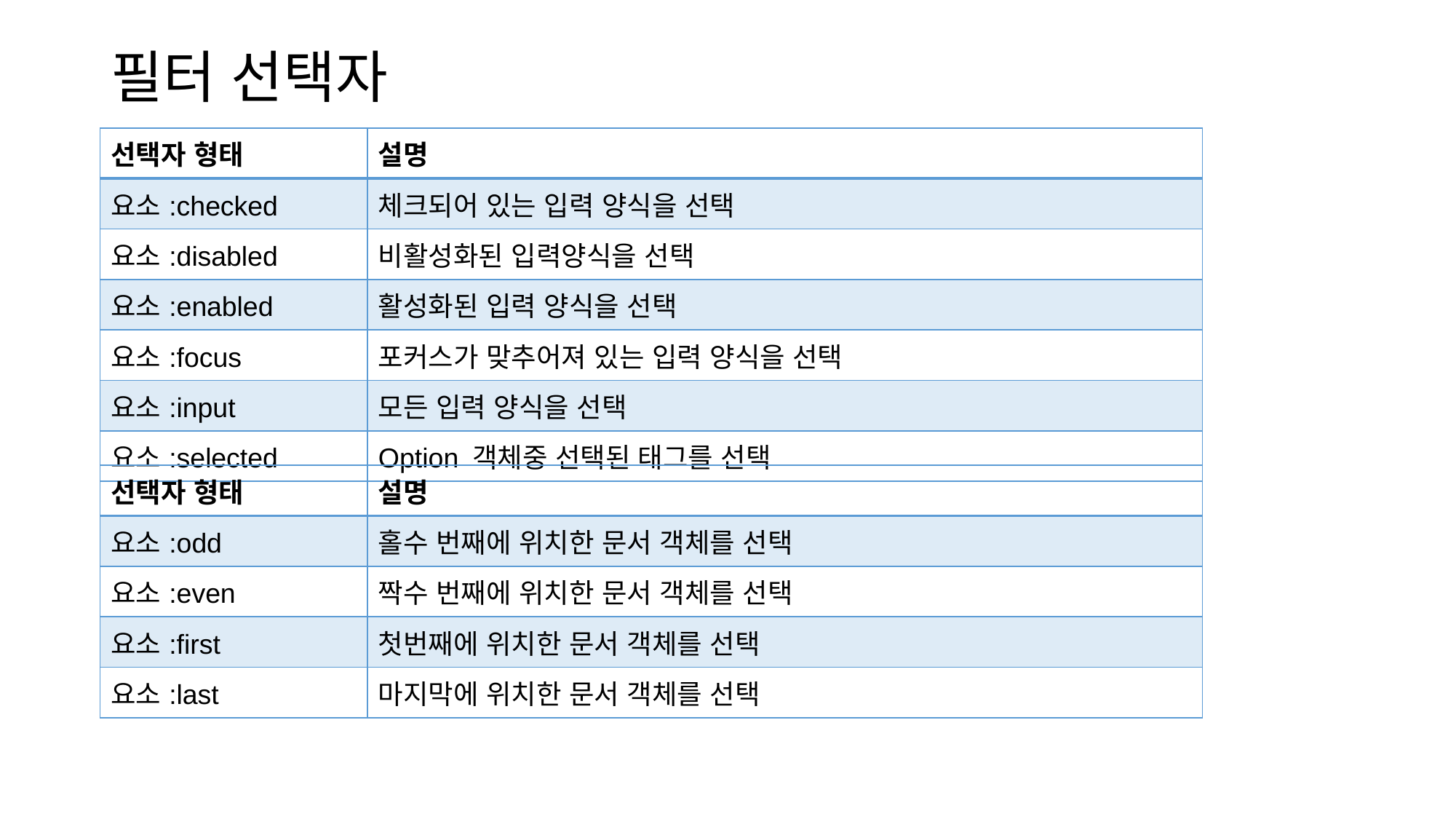

# 필터 선택자
| 선택자 형태 | 설명 |
| --- | --- |
| 요소:checked | 체크되어 있는 입력 양식을 선택 |
| 요소:disabled | 비활성화된 입력양식을 선택 |
| 요소:enabled | 활성화된 입력 양식을 선택 |
| 요소:focus | 포커스가 맞추어져 있는 입력 양식을 선택 |
| 요소:input | 모든 입력 양식을 선택 |
| 요소:selected | Option 객체중 선택된 태그를 선택 |
| 선택자 형태 | 설명 |
| --- | --- |
| 요소:odd | 홀수 번째에 위치한 문서 객체를 선택 |
| 요소:even | 짝수 번째에 위치한 문서 객체를 선택 |
| 요소:first | 첫번째에 위치한 문서 객체를 선택 |
| 요소:last | 마지막에 위치한 문서 객체를 선택 |